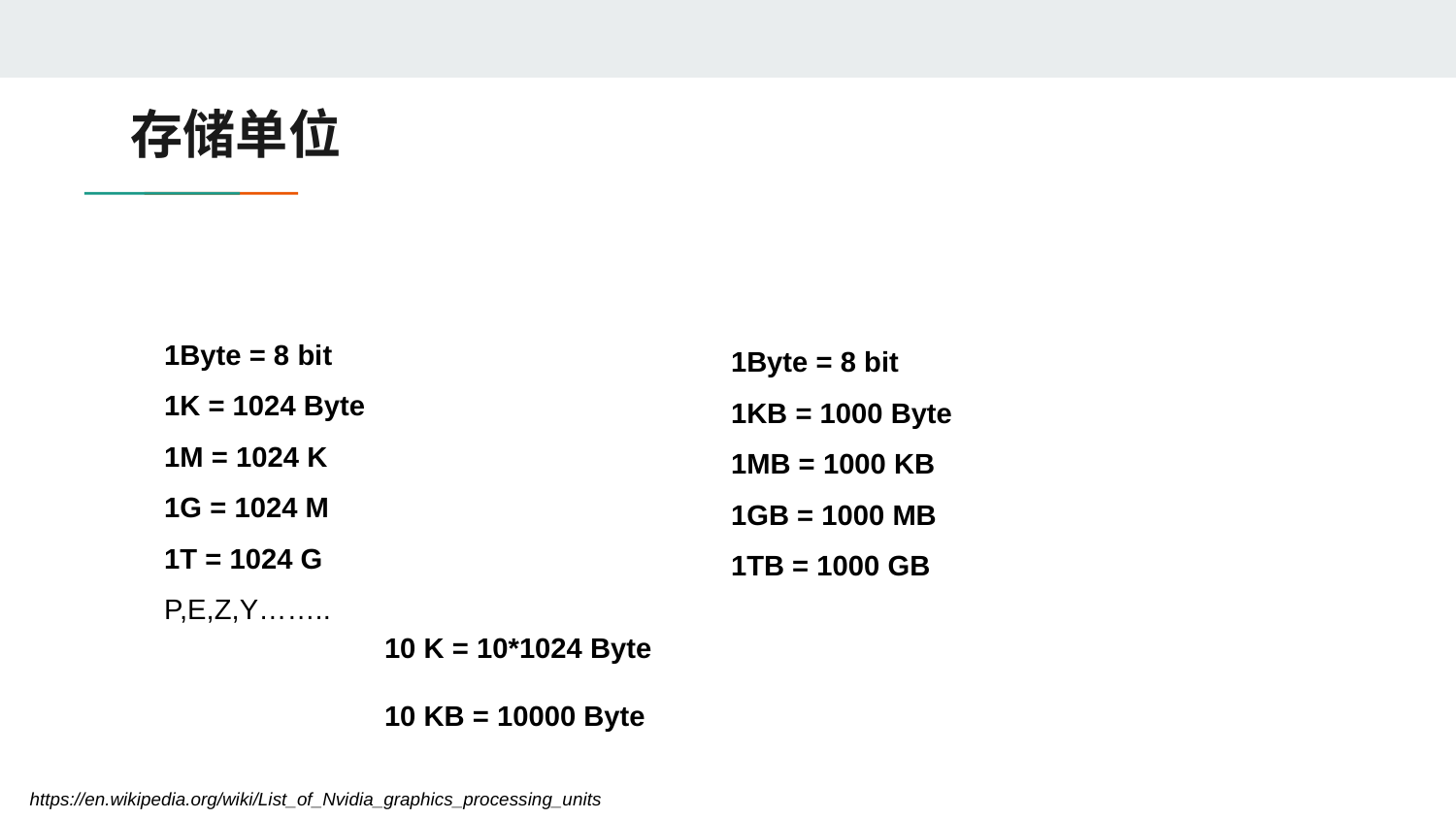

# 存储单位
1Byte = 8 bit
1K = 1024 Byte
1M = 1024 K
1G = 1024 M
1T = 1024 G
P,E,Z,Y……..
1Byte = 8 bit
1KB = 1000 Byte
1MB = 1000 KB
1GB = 1000 MB
1TB = 1000 GB

10 K = 10*1024 Byte
10 KB = 10000 Byte
https://en.wikipedia.org/wiki/List_of_Nvidia_graphics_processing_units